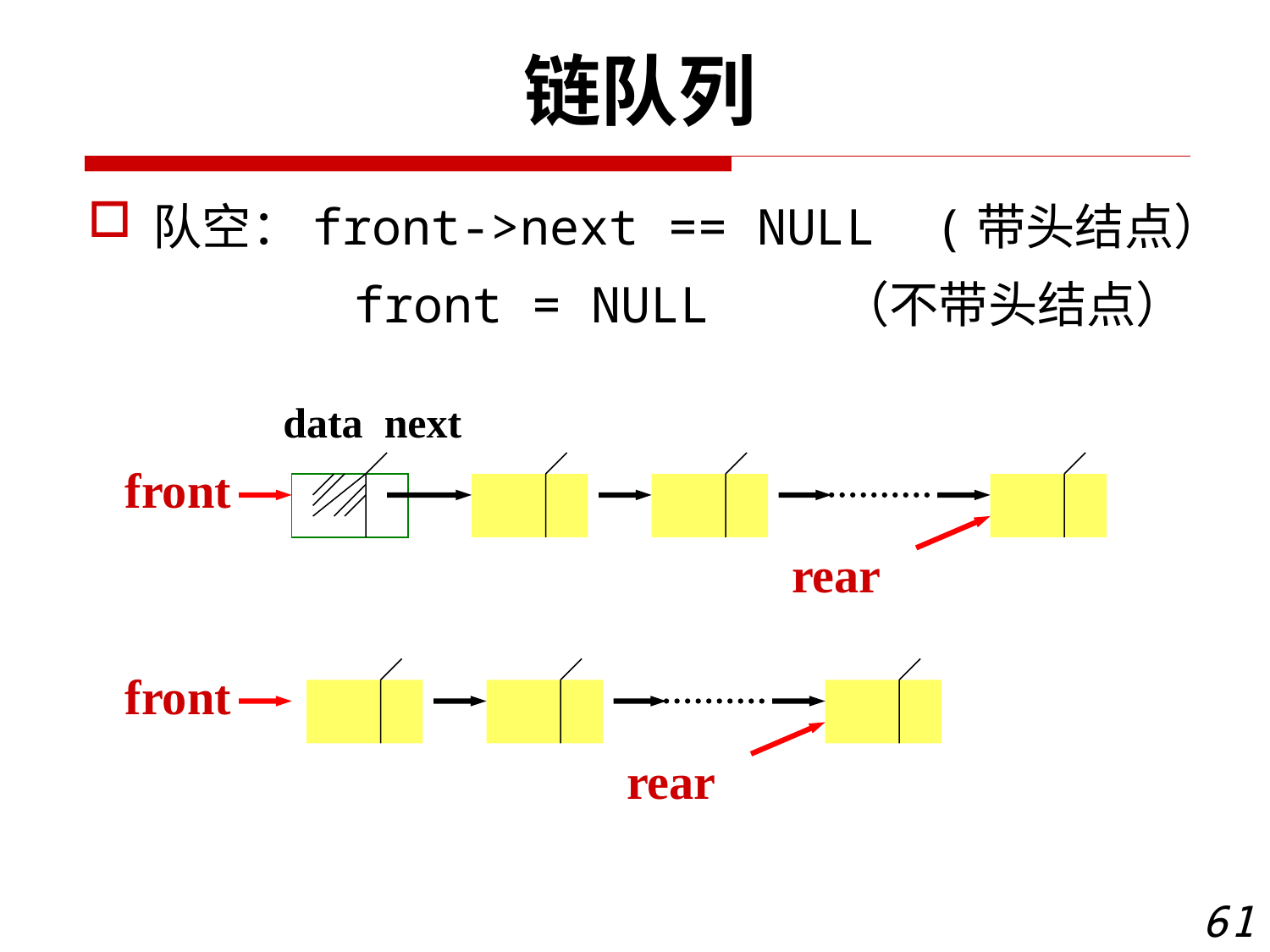

链队列
队空：front->next == NULL  (带头结点）
         front = NULL    （不带头结点）
data  next
front

rear
front

rear
61